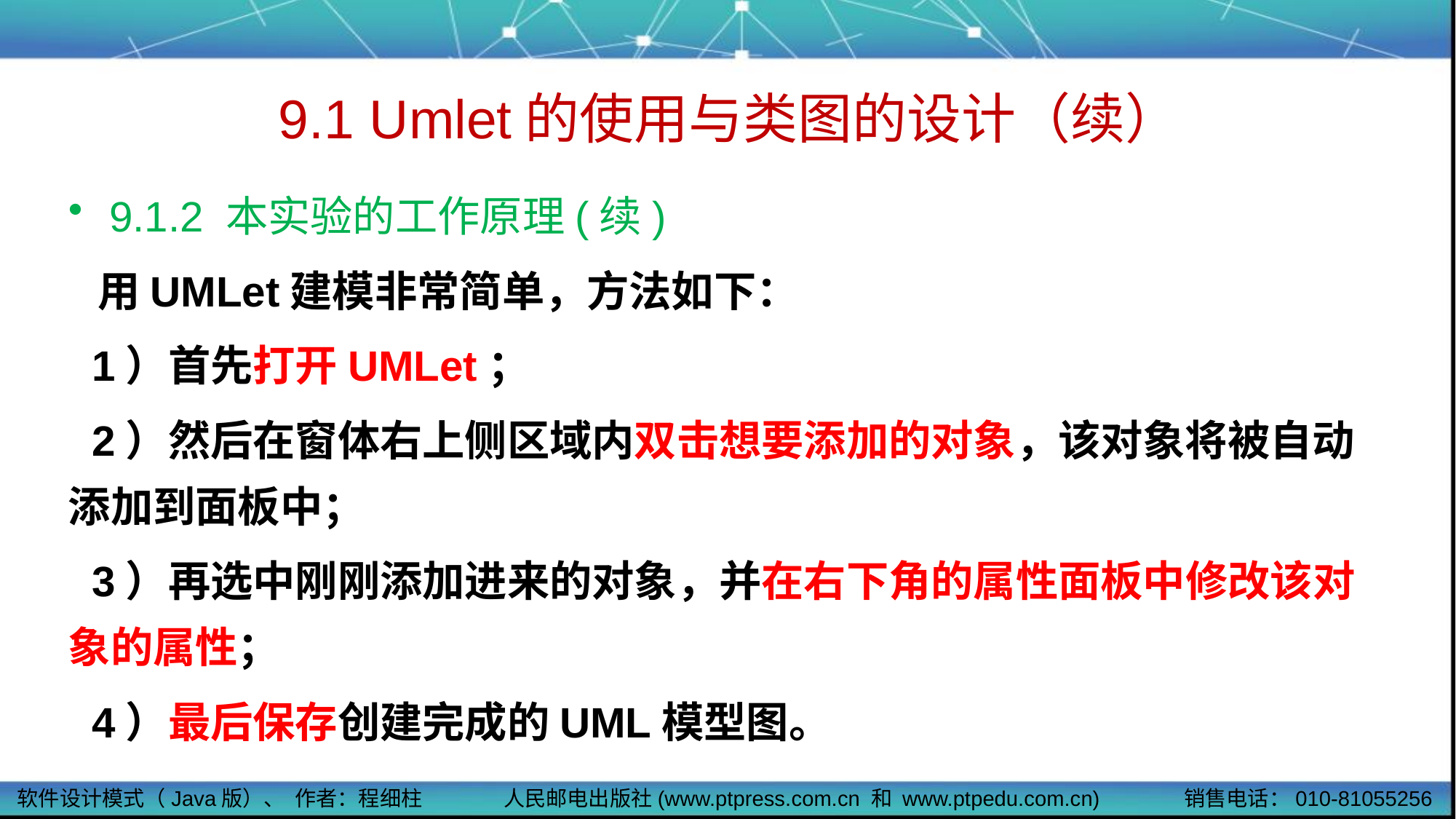

# 9.1 Umlet的使用与类图的设计（续）
9.1.2 本实验的工作原理(续)
  用UMLet建模非常简单，方法如下：
  1）首先打开UMLet；
  2）然后在窗体右上侧区域内双击想要添加的对象，该对象将被自动添加到面板中；
  3）再选中刚刚添加进来的对象，并在右下角的属性面板中修改该对象的属性；
  4）最后保存创建完成的UML模型图。

软件设计模式（Java版）、  作者：程细柱
人民邮电出版社(www.ptpress.com.cn 和 www.ptpedu.com.cn)
销售电话：010-81055256